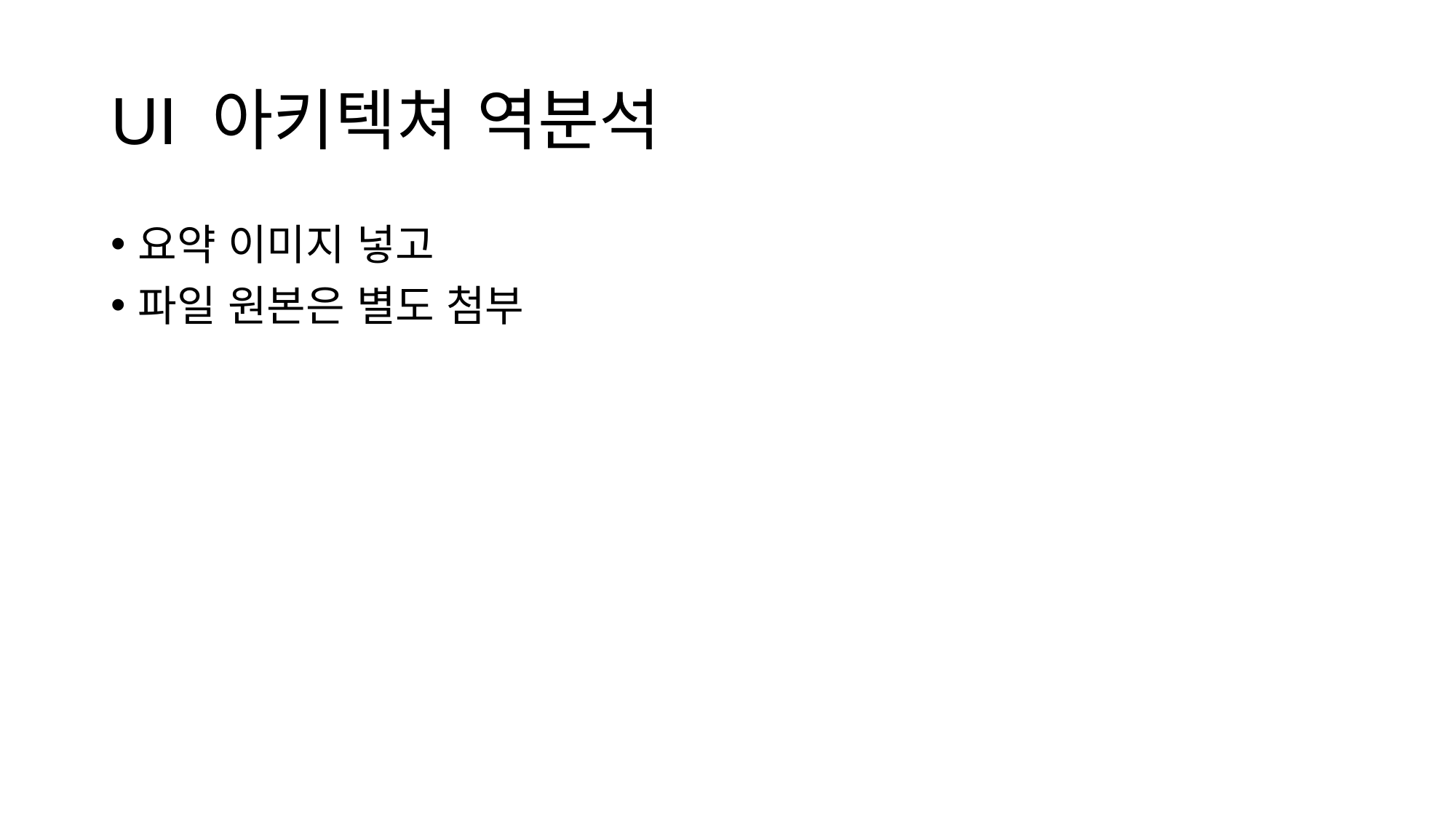

# UI 아키텍쳐 역분석
요약 이미지 넣고
파일 원본은 별도 첨부